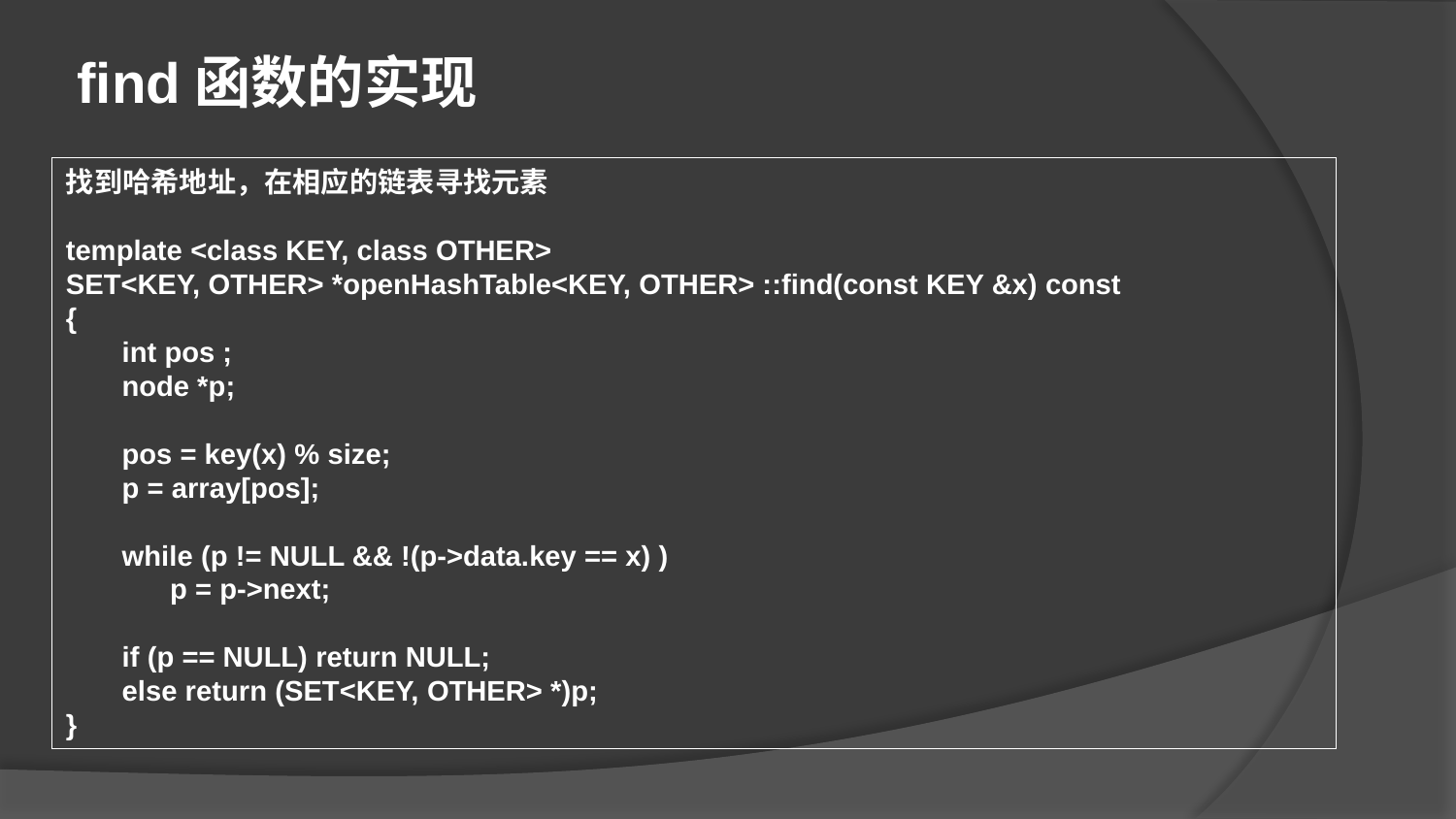

find函数的实现
找到哈希地址，在相应的链表寻找元素

template <class KEY, class OTHER>
SET<KEY, OTHER> *openHashTable<KEY, OTHER> ::find(const KEY &x) const
{
       int pos ;
       node *p;

       pos = key(x) % size;
       p = array[pos];

       while (p != NULL && !(p->data.key == x) )
             p = p->next;

       if (p == NULL) return NULL;
       else return (SET<KEY, OTHER> *)p;
}